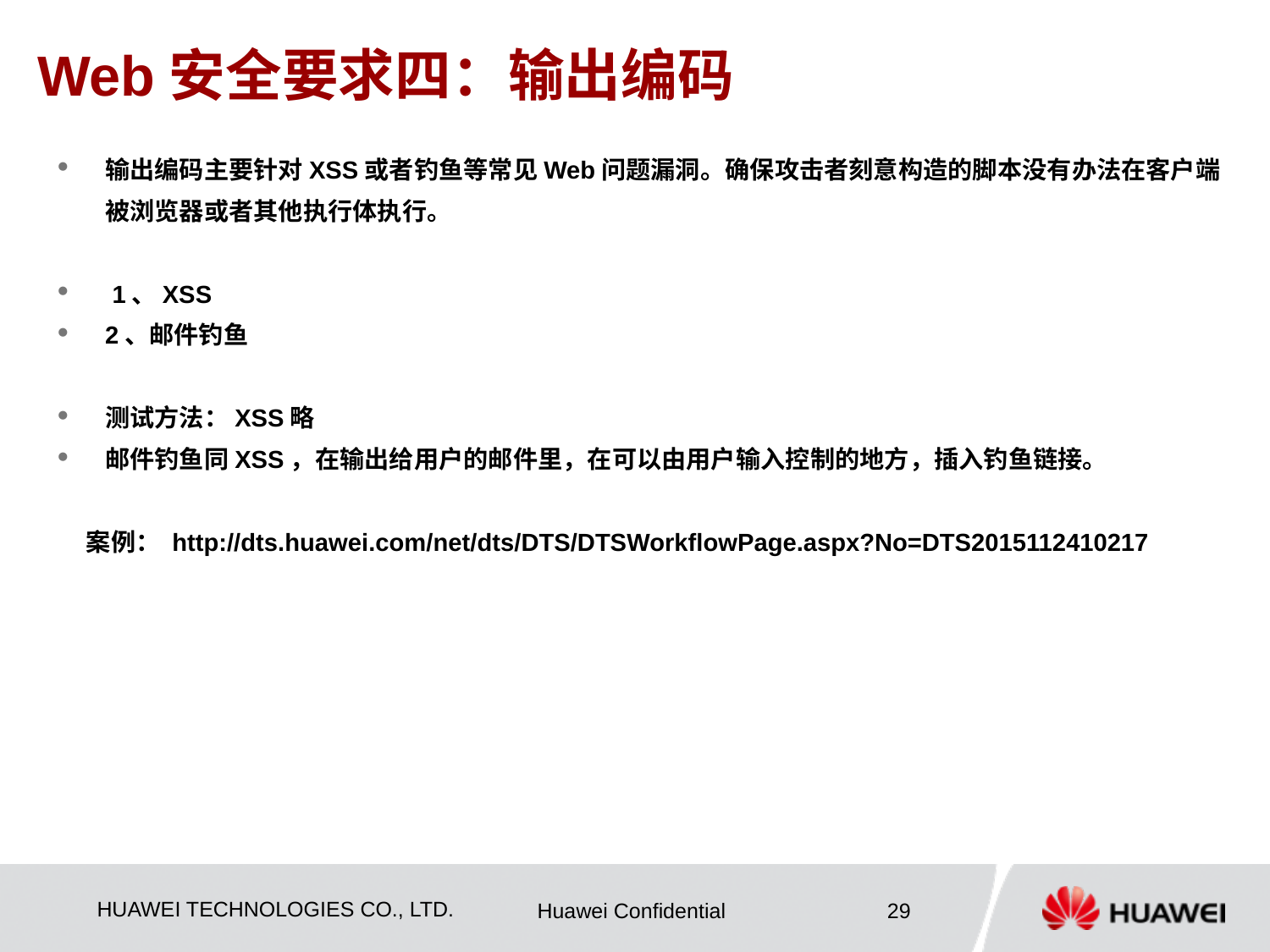

Web安全要求四：输出编码
输出编码主要针对XSS或者钓鱼等常见Web问题漏洞。确保攻击者刻意构造的脚本没有办法在客户端被浏览器或者其他执行体执行。

 1、XSS
2、邮件钓鱼

测试方法：XSS略
邮件钓鱼同XSS，在输出给用户的邮件里，在可以由用户输入控制的地方，插入钓鱼链接。

    案例： http://dts.huawei.com/net/dts/DTS/DTSWorkflowPage.aspx?No=DTS2015112410217